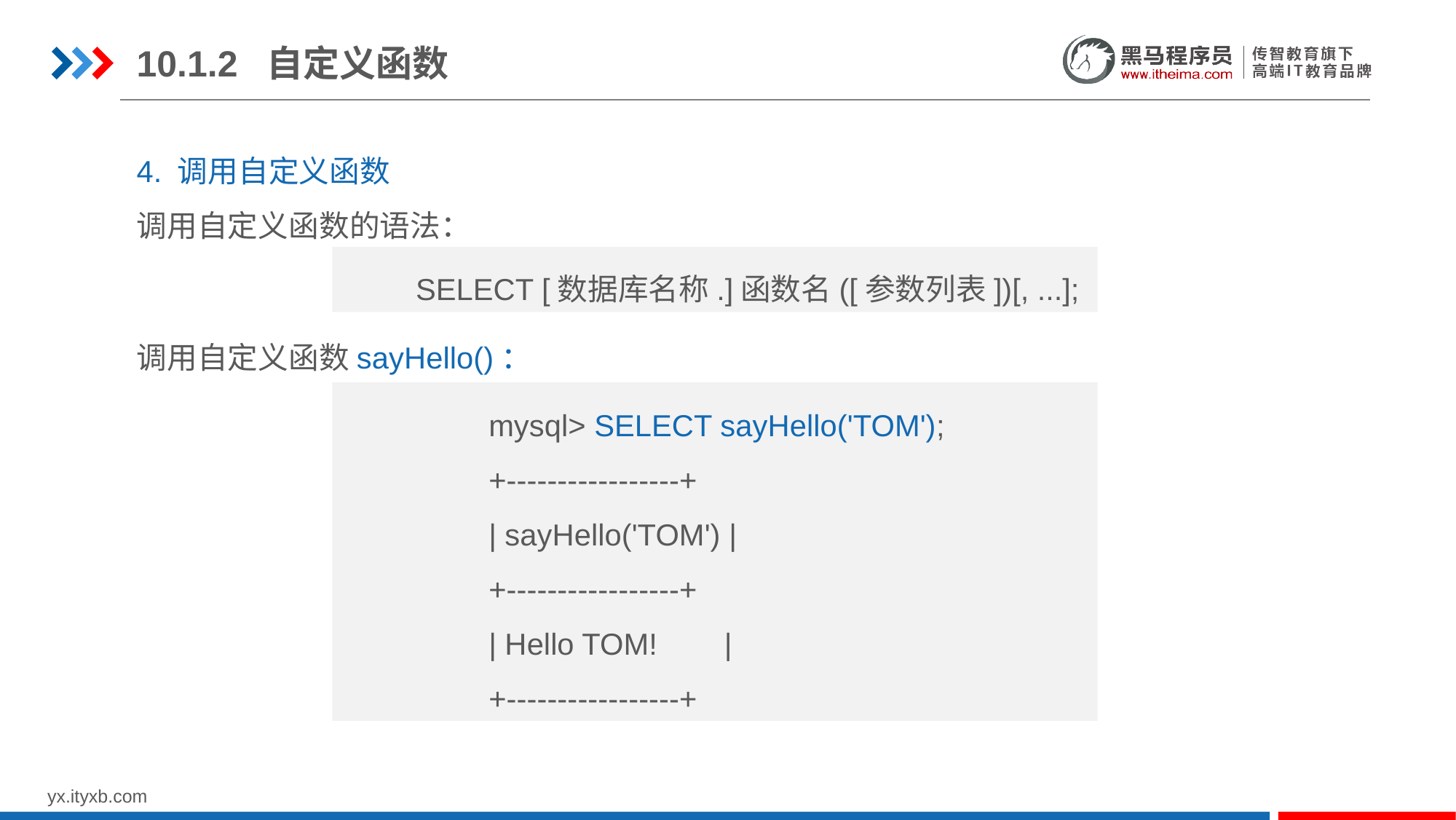

10.1.2  自定义函数
4. 调用自定义函数
调用自定义函数的语法：
SELECT [数据库名称.]函数名([参数列表])[, ...];
调用自定义函数sayHello()：
mysql> SELECT sayHello('TOM');
+-----------------+
| sayHello('TOM') |
+-----------------+
| Hello TOM!        |
+-----------------+